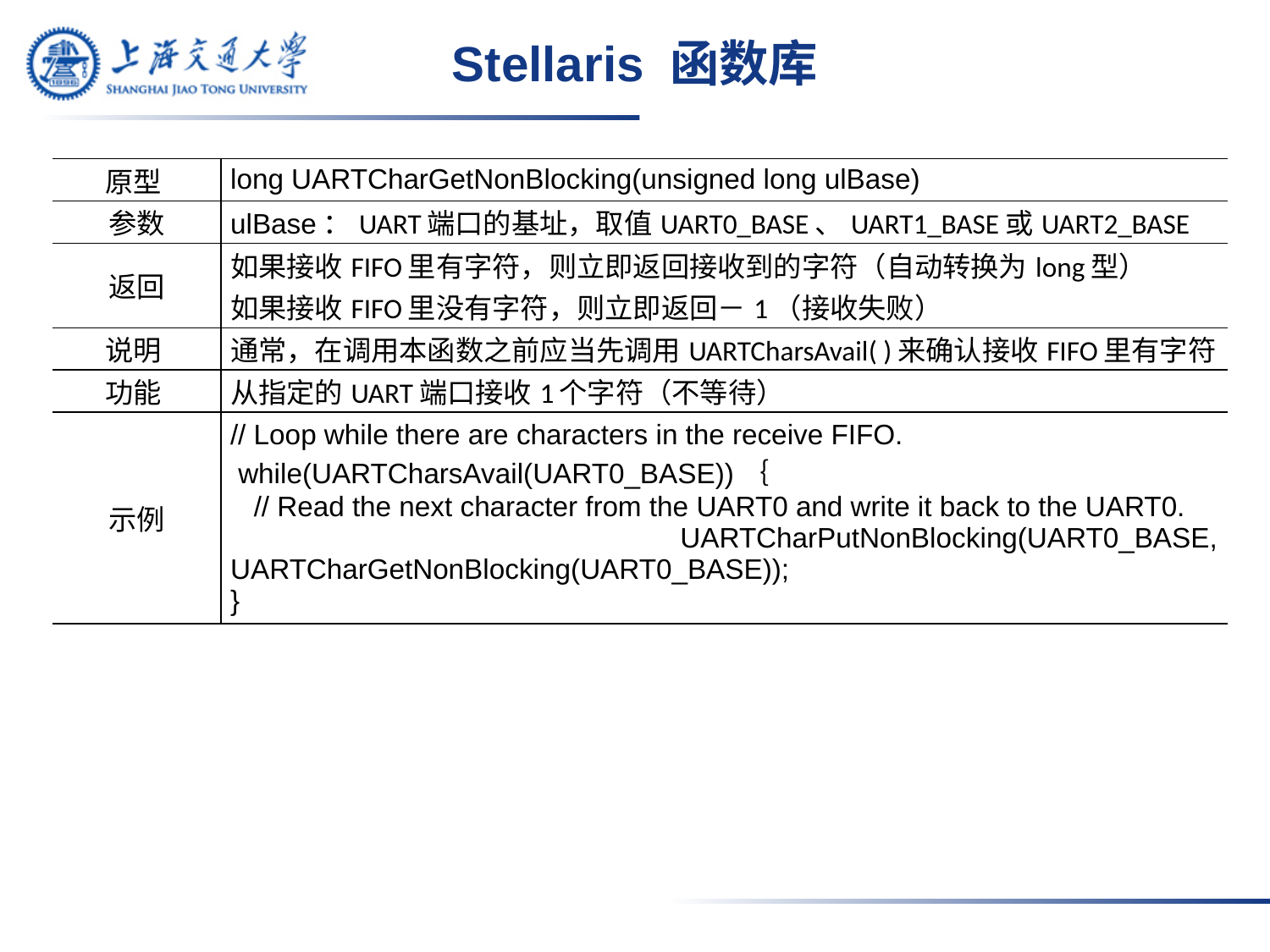

# Stellaris 函数库
| 原型 | long UARTCharGetNonBlocking(unsigned long ulBase) |
| --- | --- |
| 参数 | ulBase：UART端口的基址，取值UART0\_BASE、UART1\_BASE或UART2\_BASE |
| 返回 | 如果接收FIFO里有字符，则立即返回接收到的字符（自动转换为long型） 如果接收FIFO里没有字符，则立即返回－1（接收失败） |
| 说明 | 通常，在调用本函数之前应当先调用UARTCharsAvail( )来确认接收FIFO里有字符 |
| 功能 | 从指定的UART端口接收1个字符（不等待） |
| 示例 | // Loop while there are characters in the receive FIFO. while(UARTCharsAvail(UART0\_BASE))｛ // Read the next character from the UART0 and write it back to the UART0. UARTCharPutNonBlocking(UART0\_BASE, UARTCharGetNonBlocking(UART0\_BASE)); } |